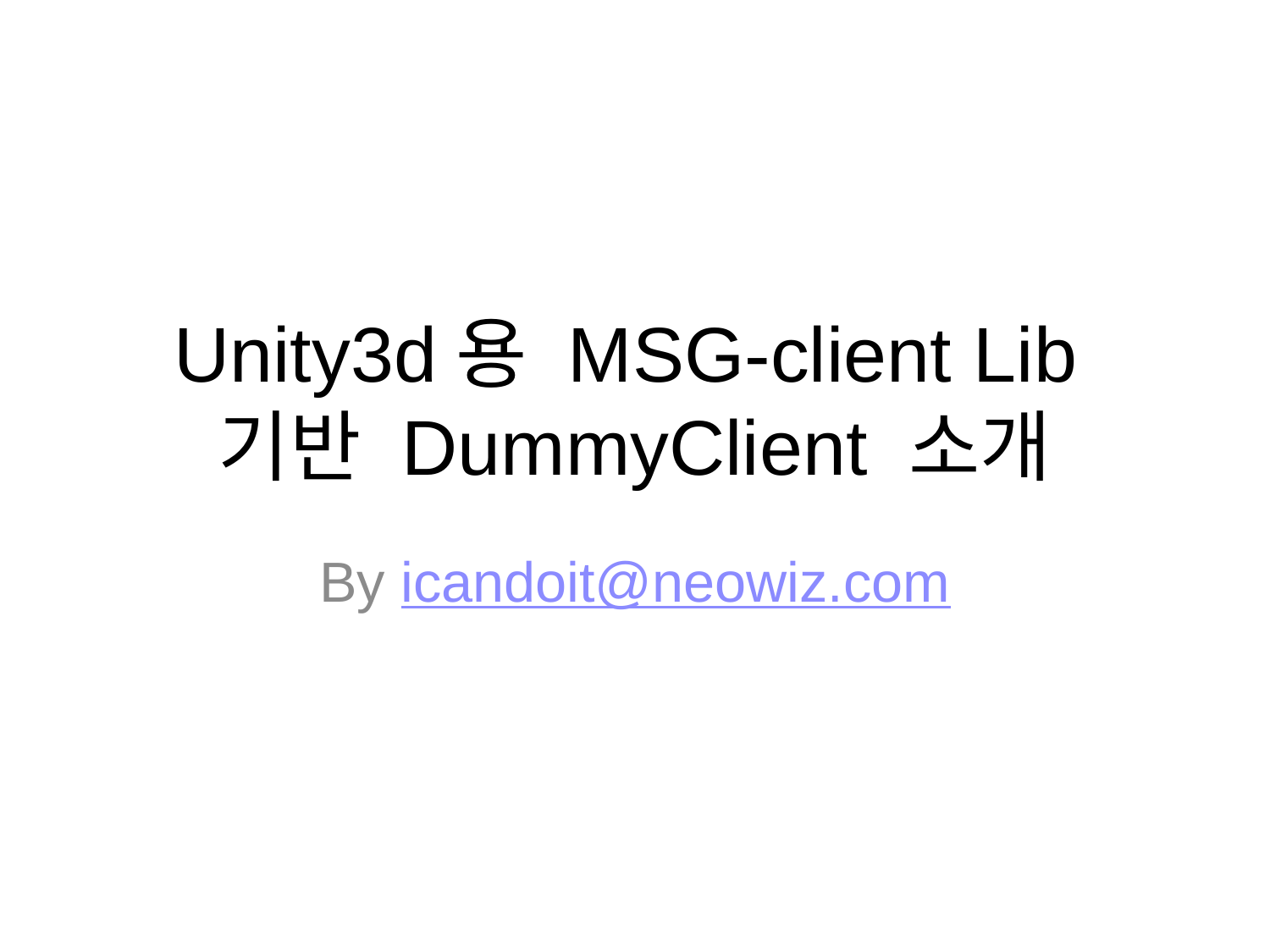

# Unity3d용 MSG-client Lib기반 DummyClient 소개
By icandoit@neowiz.com